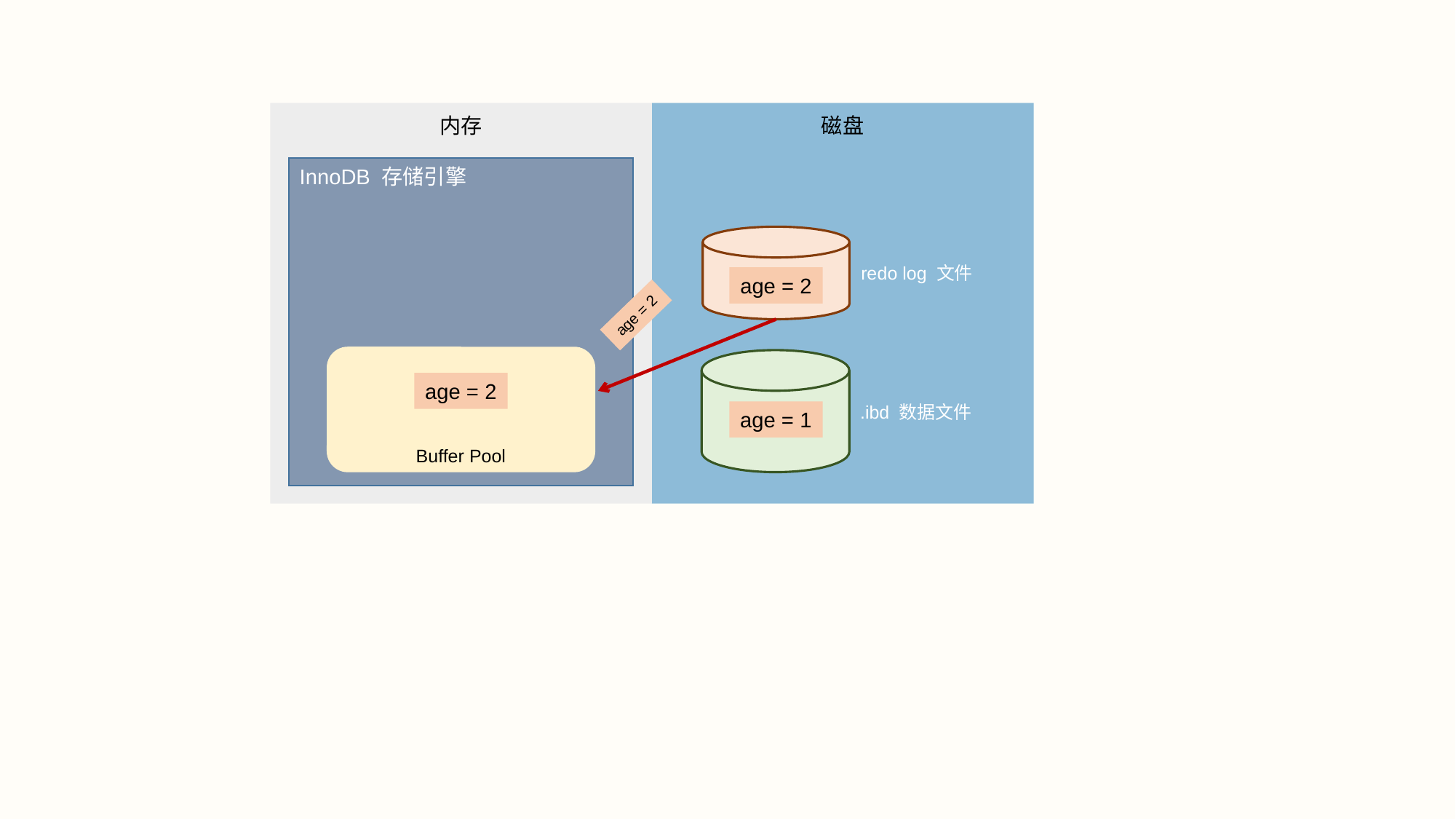

内存
磁盘

InnoDB 存储引擎

redo log 文件
age = 2
age = 2

Buffer Pool

.ibd 数据文件
age = 2
age = 1